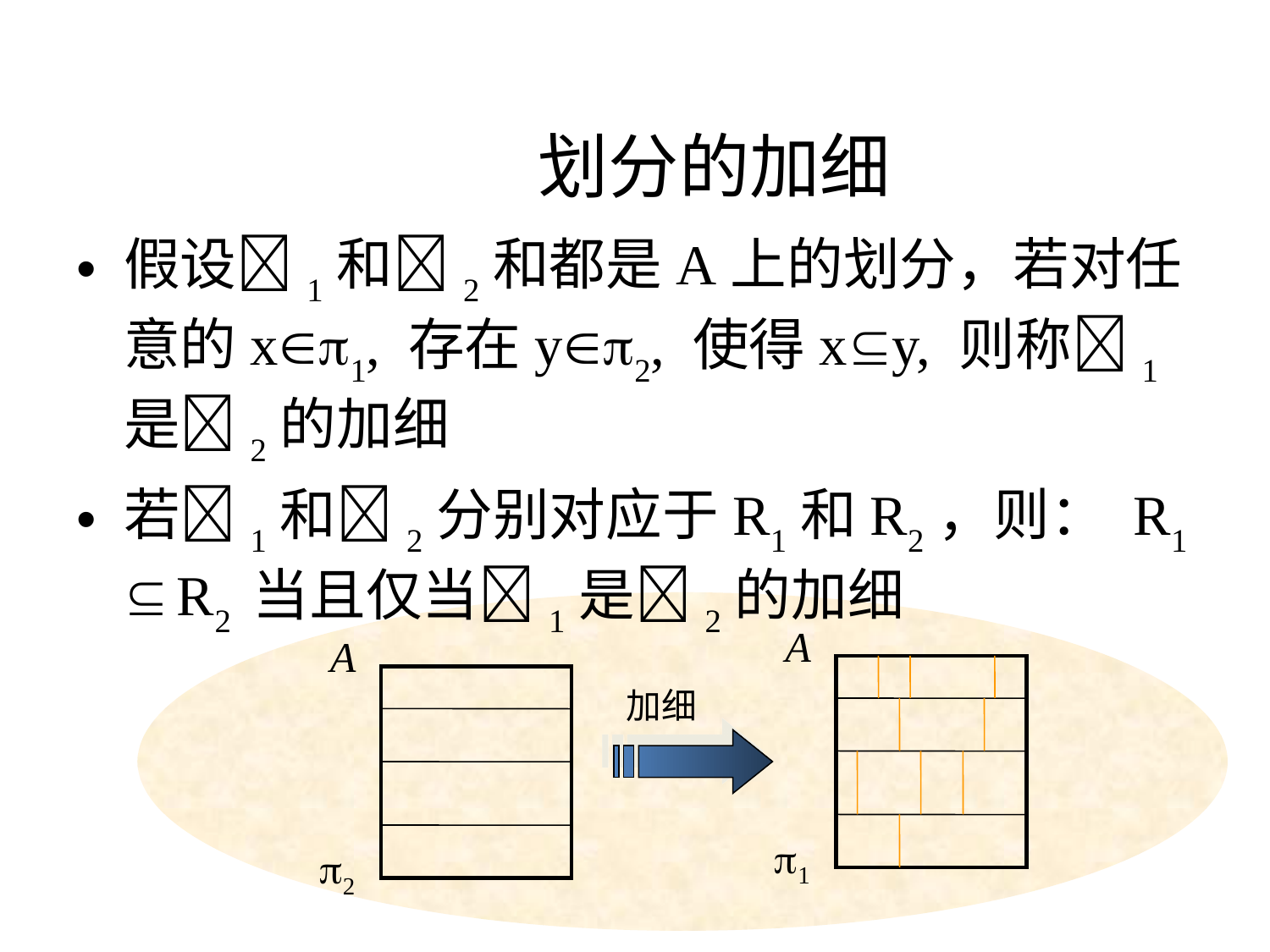

# 划分的加细
假设π1和π2和都是A上的划分，若对任意的x∈π1, 存在y∈π2, 使得x⊆y, 则称π1是π2的加细
若π1和π2分别对应于R1和R2，则： R1 ⊆ R2 当且仅当π1是π2的加细

A
A

加细

π1
π2